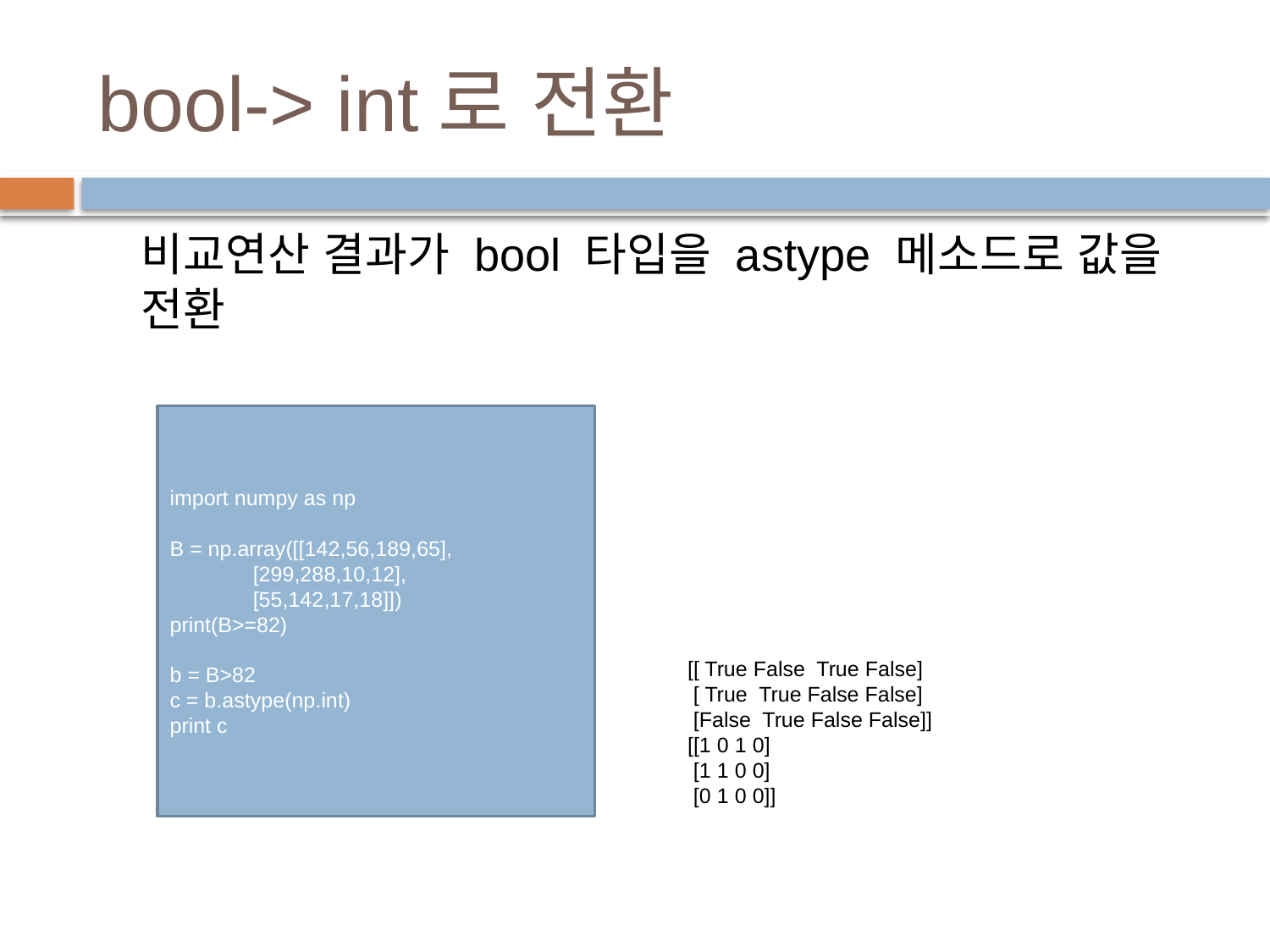

# bool-> int로 전환
비교연산 결과가 bool 타입을 astype 메소드로 값을 전환
import numpy as np

B = np.array([[142,56,189,65],
              [299,288,10,12],
              [55,142,17,18]])
print(B>=82)

b = B>82
c = b.astype(np.int)
print c
[[ True False  True False]
 [ True  True False False]
 [False  True False False]]
[[1 0 1 0]
 [1 1 0 0]
 [0 1 0 0]]